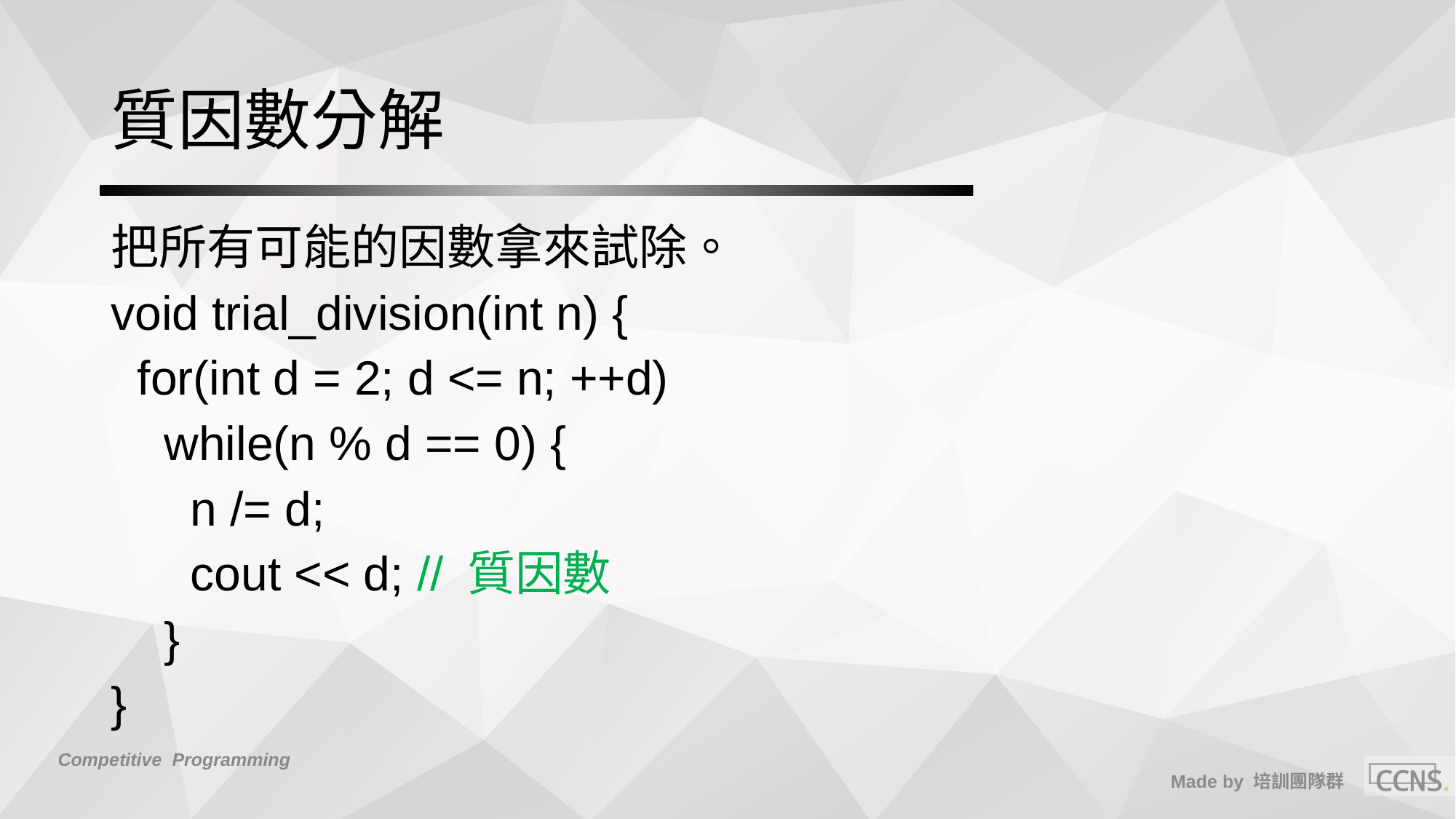

# 質因數分解
把所有可能的因數拿來試除。
void trial_division(int n) {
  for(int d = 2; d <= n; ++d)
    while(n % d == 0) {
      n /= d;
      cout << d; // 質因數
    }
}